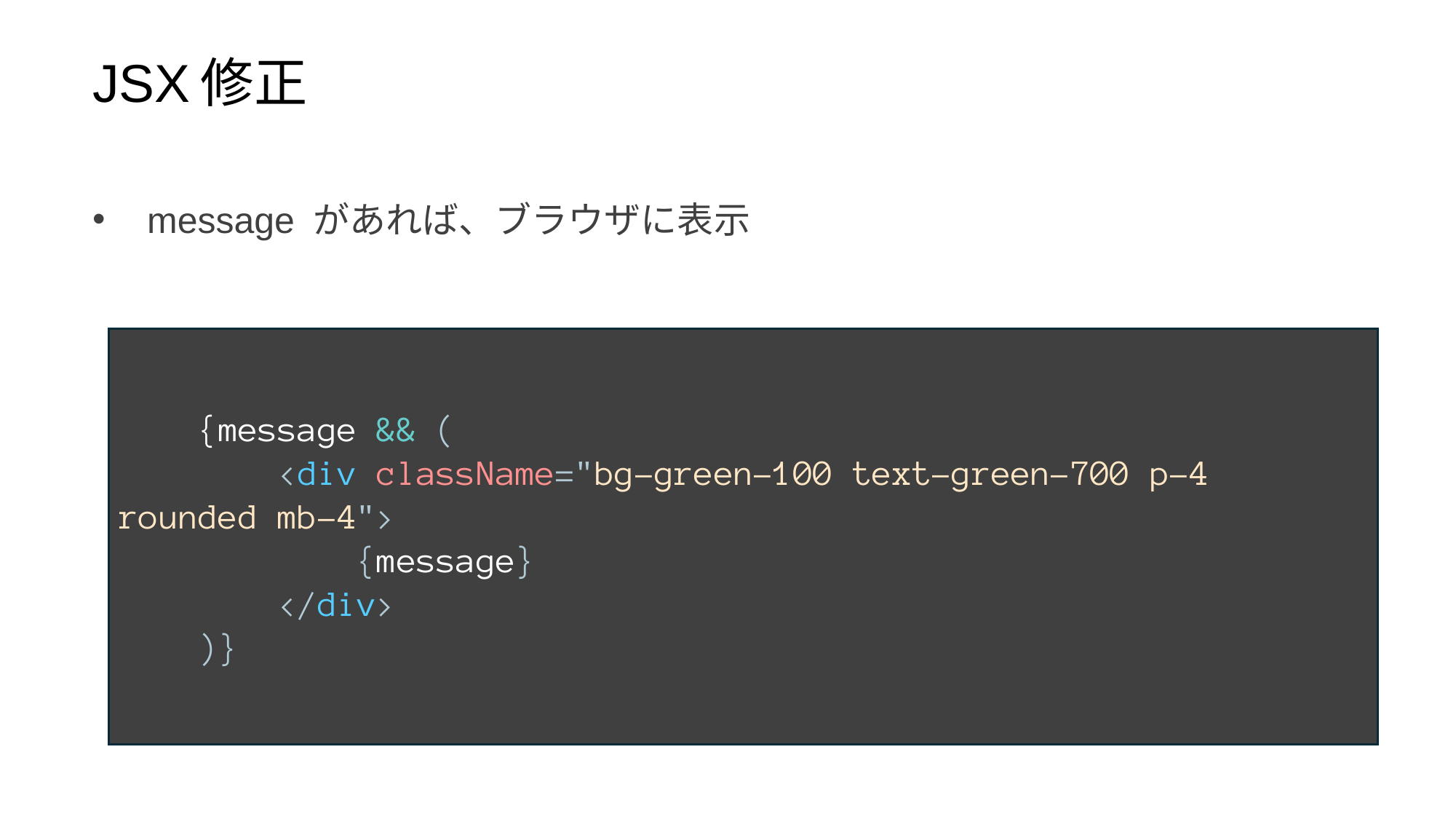

JSX修正
message があれば、ブラウザに表示
    {message && (
        <div className="bg-green-100 text-green-700 p-4 rounded mb-4">
            {message}
        </div>
    )}